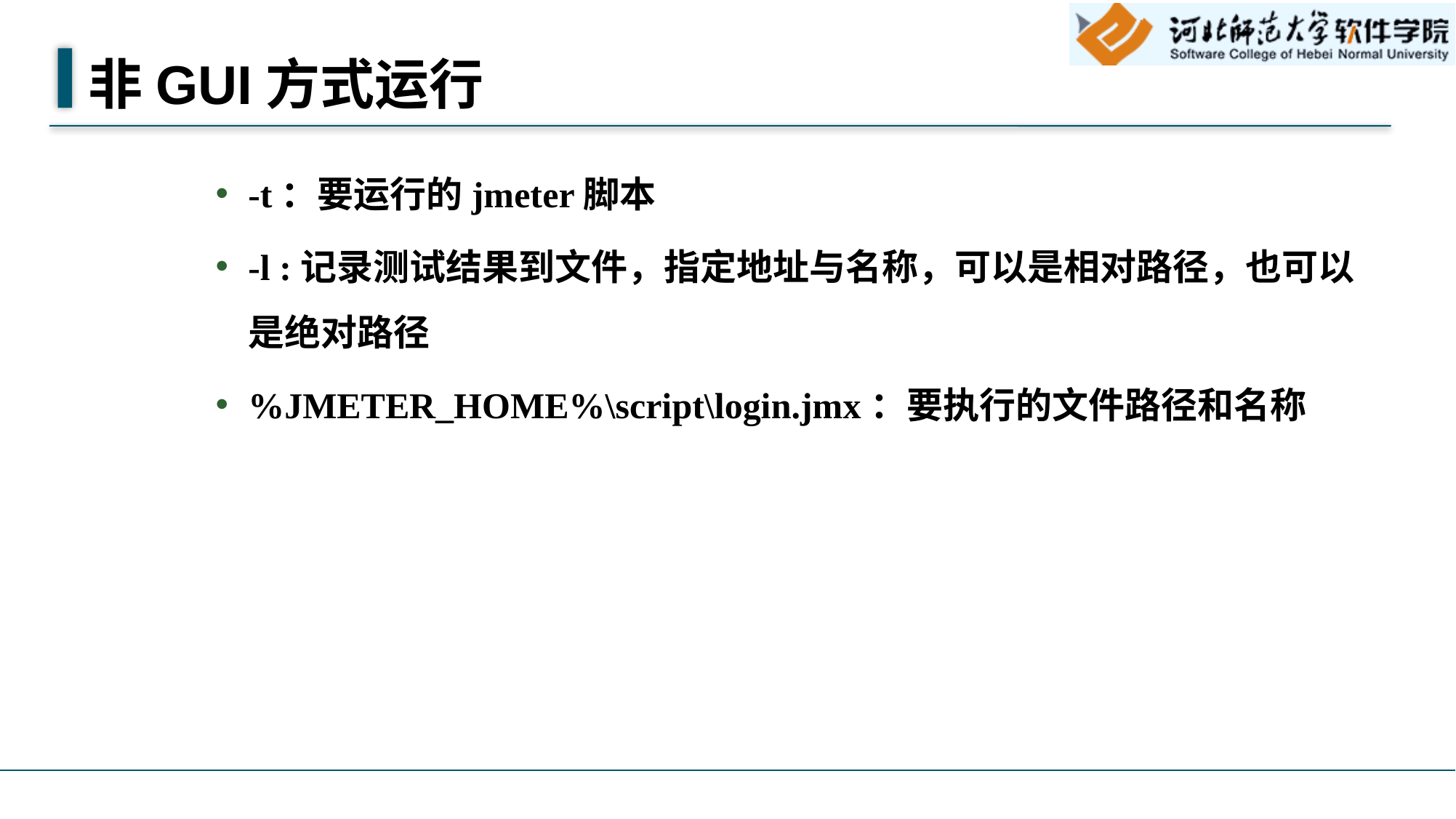

# 非GUI方式运行
-t：要运行的jmeter脚本
-l :记录测试结果到文件，指定地址与名称，可以是相对路径，也可以是绝对路径
%JMETER_HOME%\script\login.jmx：要执行的文件路径和名称